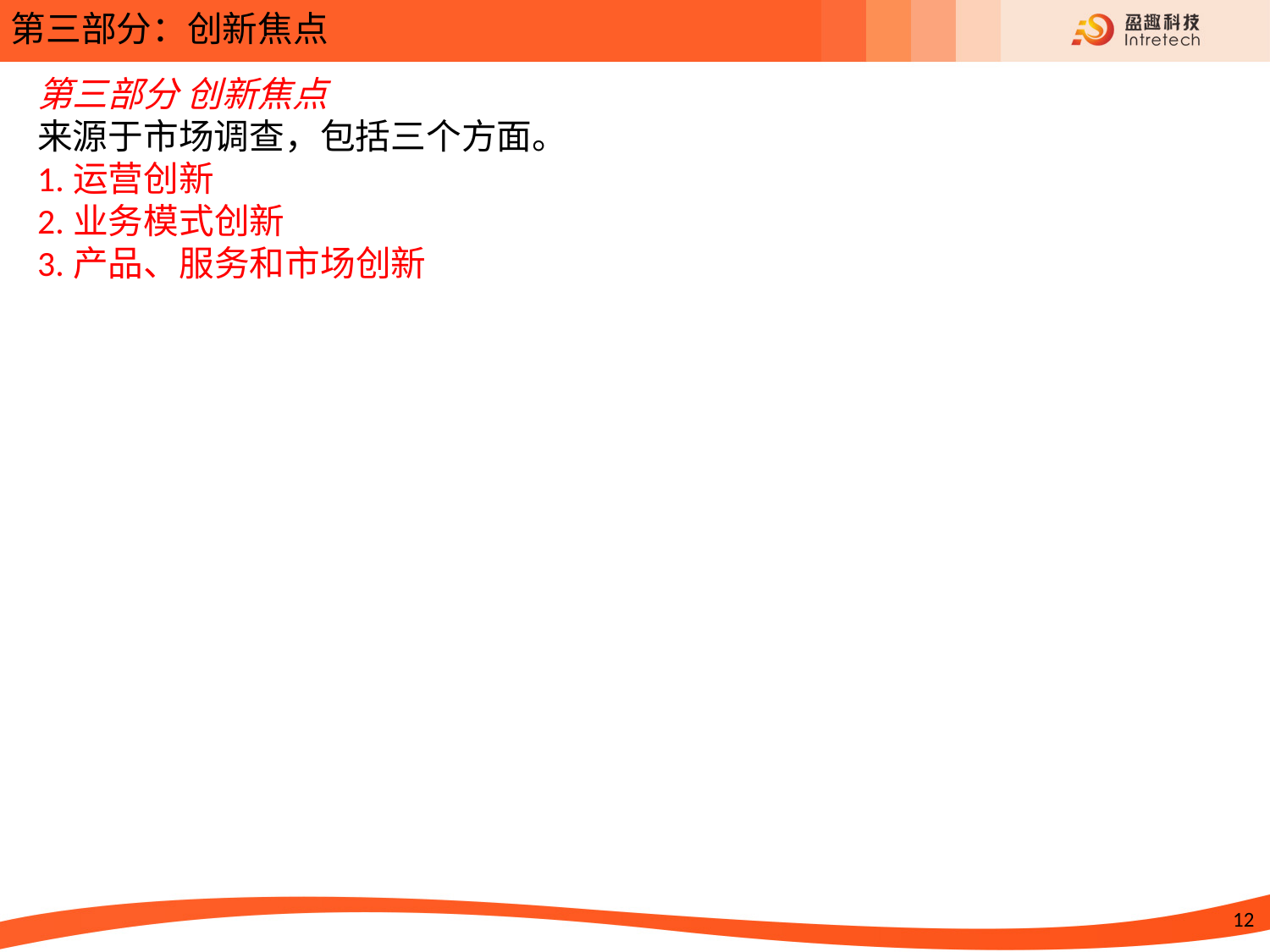

第三部分：创新焦点
第三部分 创新焦点
来源于市场调查，包括三个方面。
1.运营创新
2.业务模式创新
3.产品、服务和市场创新